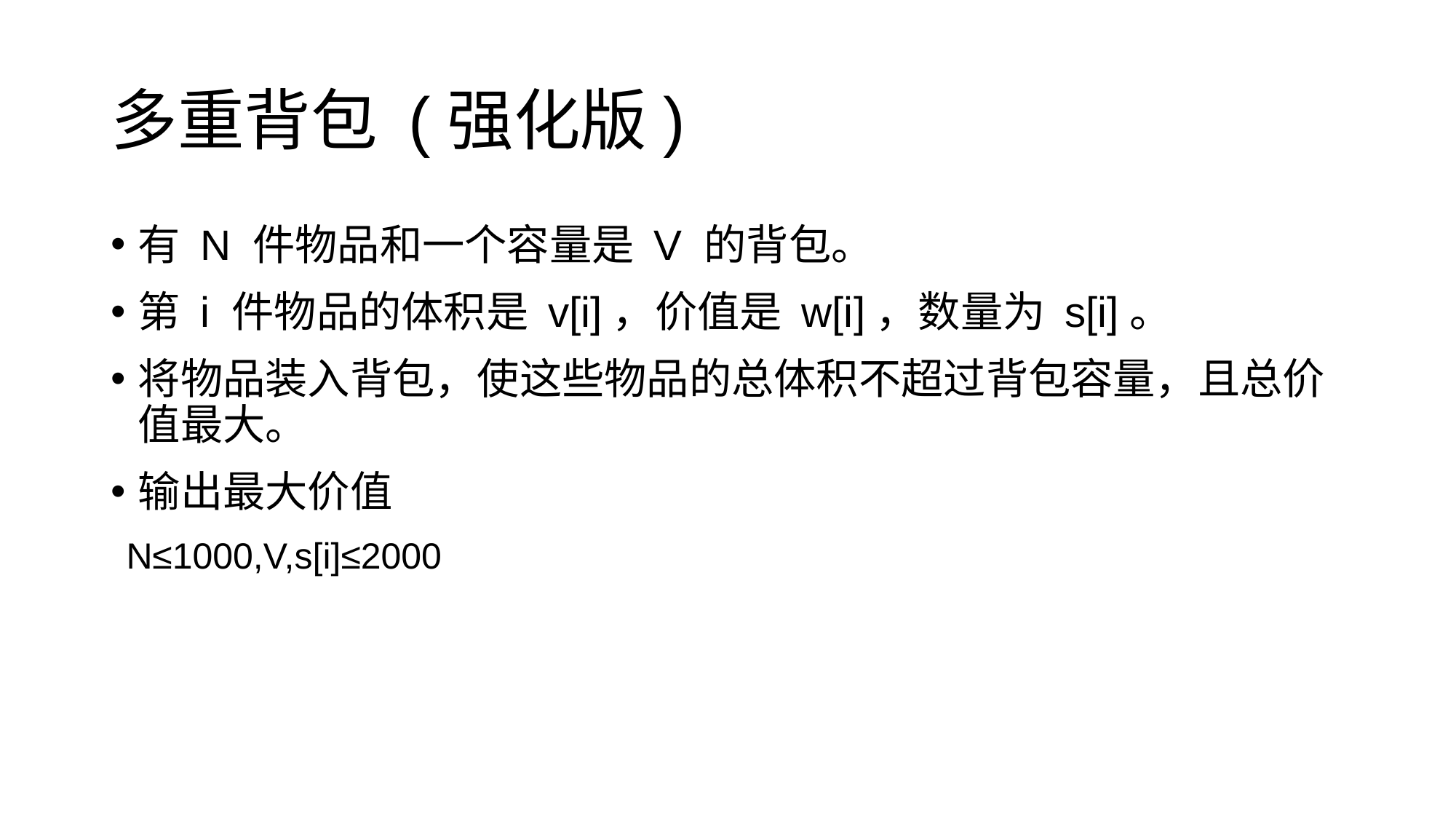

# 多重背包 (强化版)
有 N 件物品和一个容量是 V 的背包。
第 i 件物品的体积是 v[i]，价值是 w[i]，数量为 s[i]。
将物品装入背包，使这些物品的总体积不超过背包容量，且总价值最大。
输出最大价值
N≤1000,V,s[i]≤2000